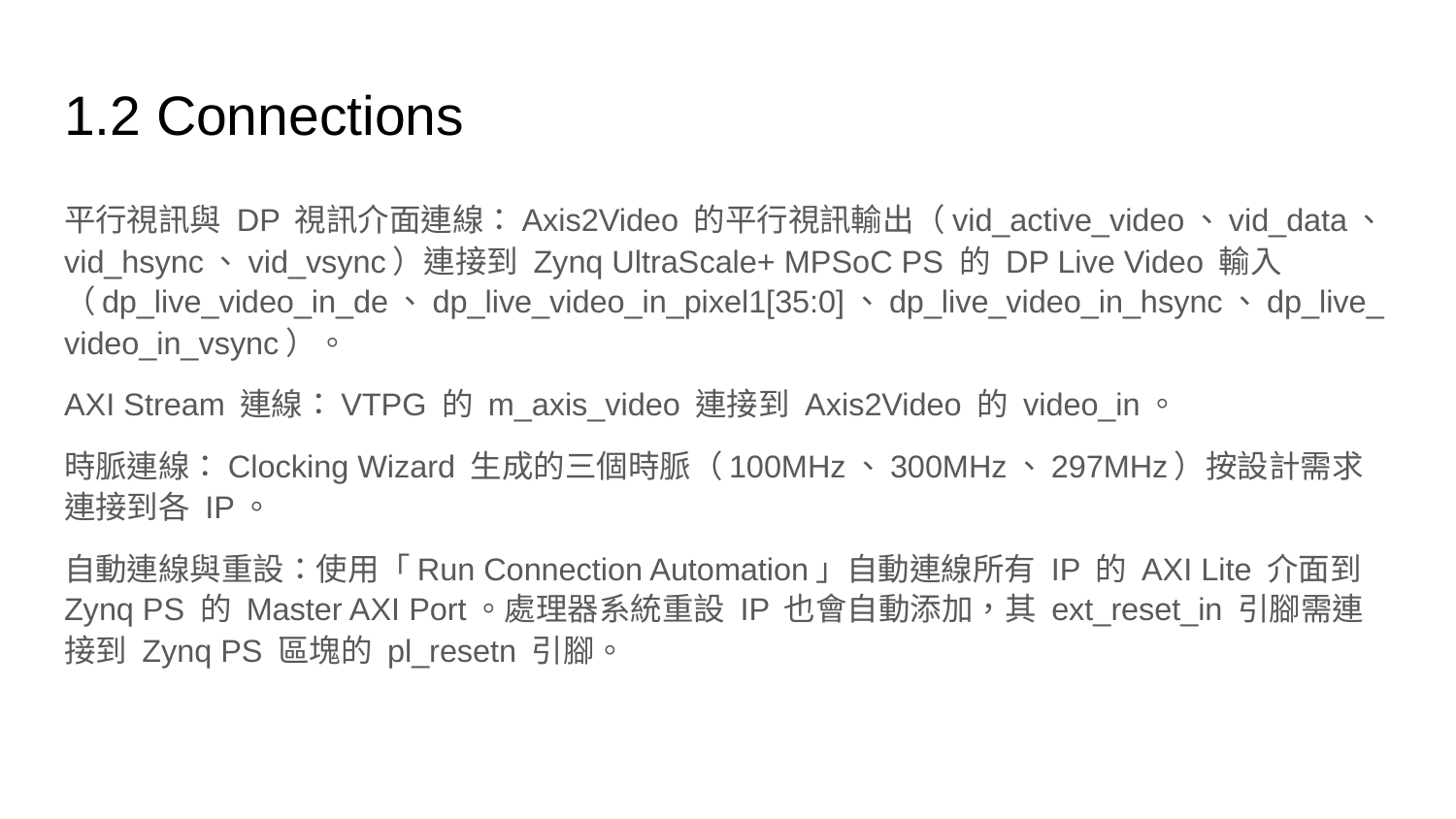

# 1.2 Connections
平行視訊與 DP 視訊介面連線：Axis2Video 的平行視訊輸出（vid_active_video、vid_data、vid_hsync、vid_vsync）連接到 Zynq UltraScale+ MPSoC PS 的 DP Live Video 輸入（dp_live_video_in_de、dp_live_video_in_pixel1[35:0]、dp_live_video_in_hsync、dp_live_video_in_vsync）。
AXI Stream 連線：VTPG 的 m_axis_video 連接到 Axis2Video 的 video_in。
時脈連線：Clocking Wizard 生成的三個時脈（100MHz、300MHz、297MHz）按設計需求連接到各 IP。
自動連線與重設：使用「Run Connection Automation」自動連線所有 IP 的 AXI Lite 介面到 Zynq PS 的 Master AXI Port。處理器系統重設 IP 也會自動添加，其 ext_reset_in 引腳需連接到 Zynq PS 區塊的 pl_resetn 引腳。